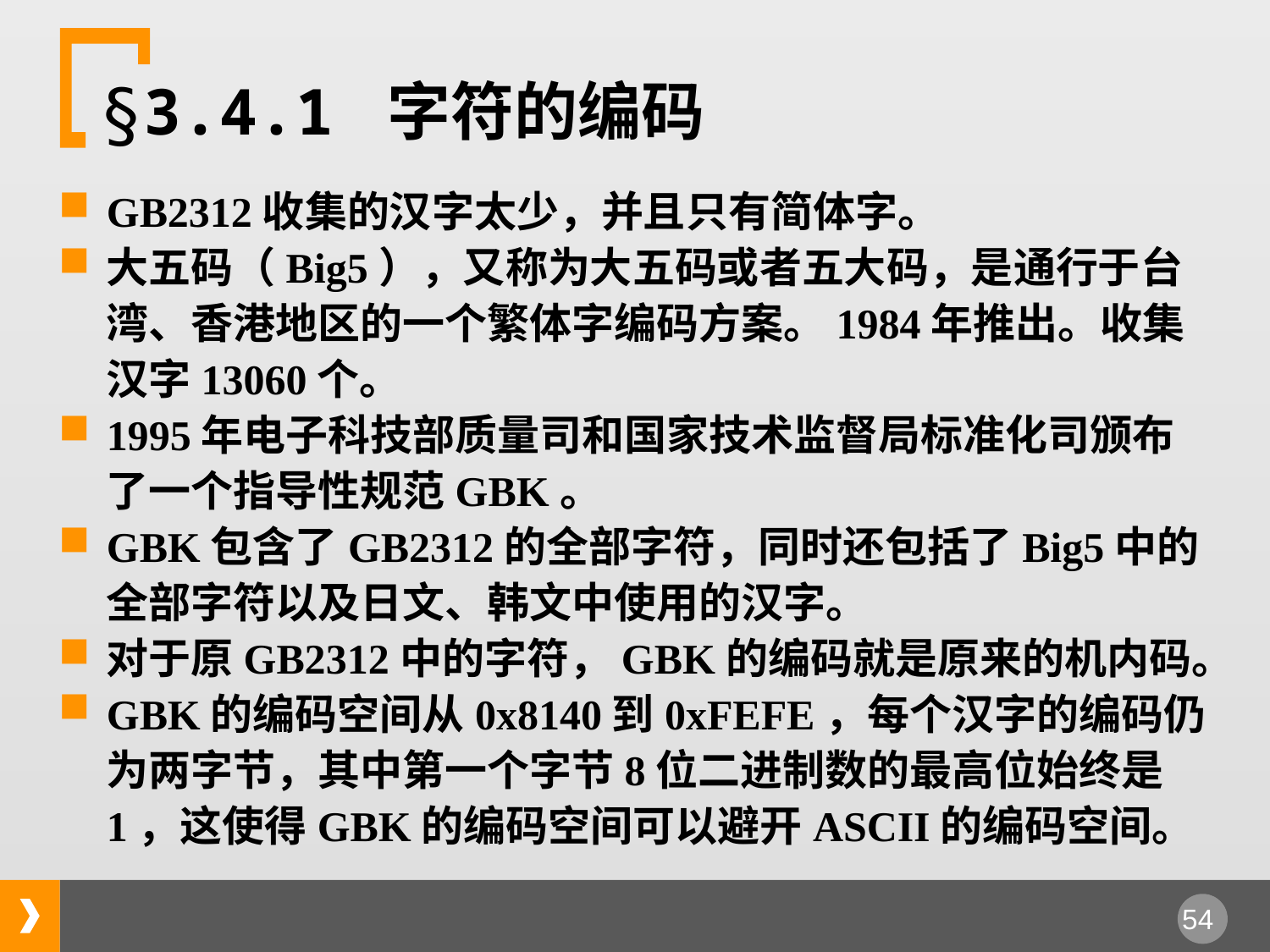

§3.4.1 字符的编码
GB2312收集的汉字太少，并且只有简体字。
大五码（Big5），又称为大五码或者五大码，是通行于台湾、香港地区的一个繁体字编码方案。1984年推出。收集汉字13060个。
1995年电子科技部质量司和国家技术监督局标准化司颁布了一个指导性规范GBK。
GBK包含了GB2312的全部字符，同时还包括了Big5中的全部字符以及日文、韩文中使用的汉字。
对于原GB2312中的字符，GBK的编码就是原来的机内码。
GBK的编码空间从0x8140到0xFEFE，每个汉字的编码仍为两字节，其中第一个字节8位二进制数的最高位始终是1，这使得GBK的编码空间可以避开ASCII的编码空间。